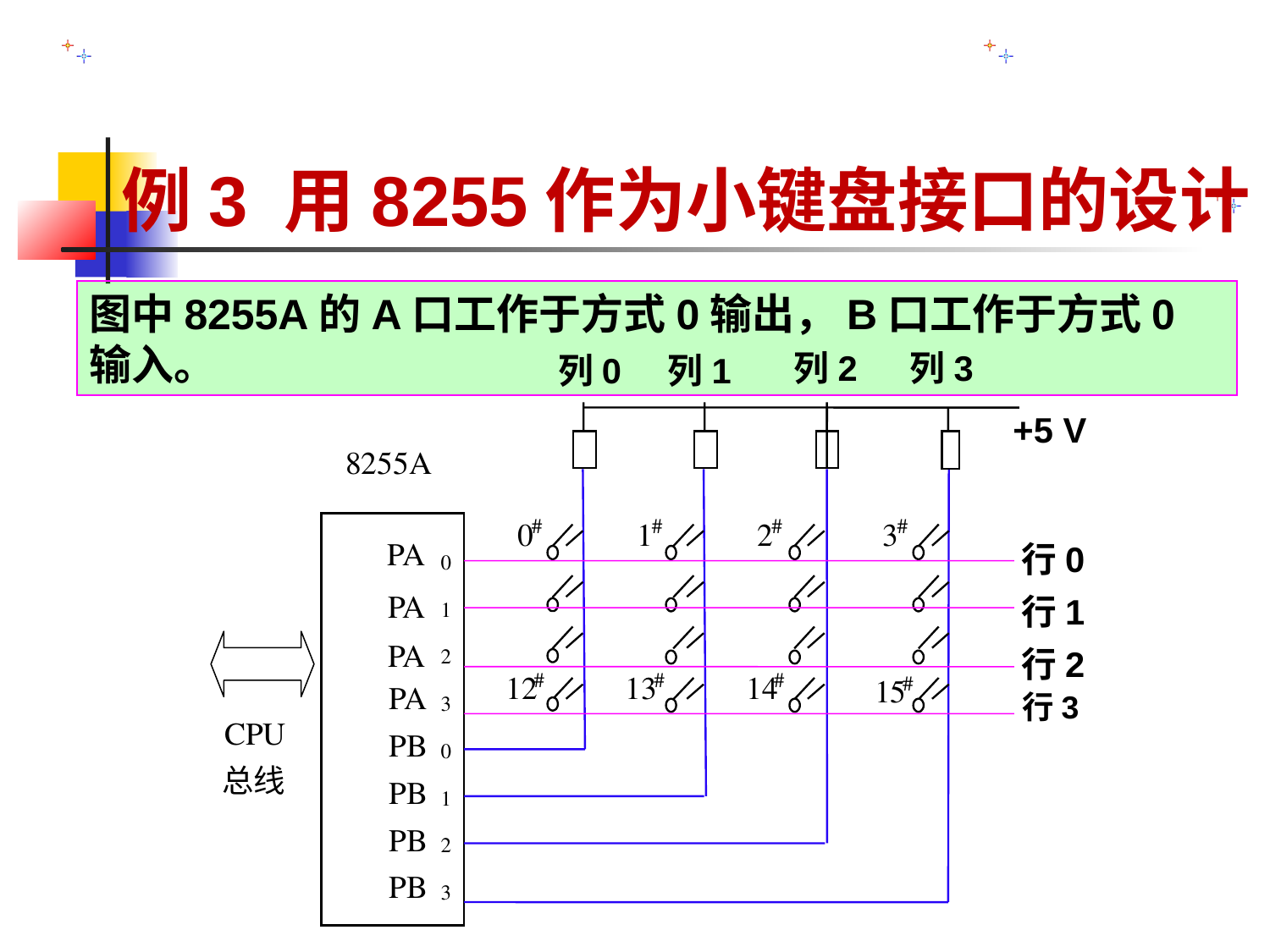

例3 用8255作为小键盘接口的设计
图中8255A的A口工作于方式0输出，B口工作于方式0输入。
列2
列3
列0
列1

+5 V

8255A

#
#
#
#

0
1
2
3

PA
行0

0

PA
行1
1

PA
行2
2

#
#
#

12
13
14
#
15

PA

行3
3

CPU

PB
0

总线
PB
1

PB
2

PB
3